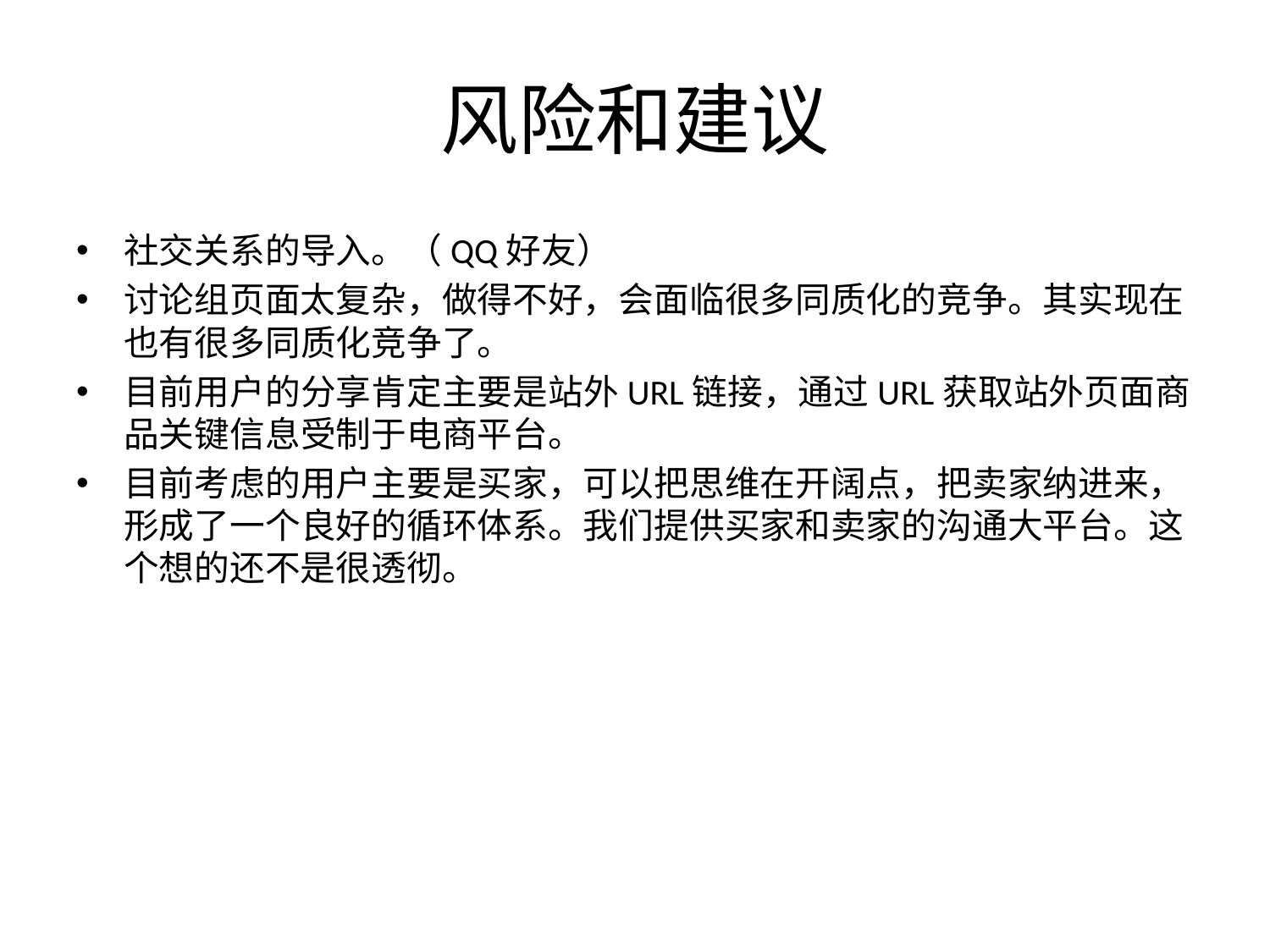

# 风险和建议
社交关系的导入。（QQ好友）
讨论组页面太复杂，做得不好，会面临很多同质化的竞争。其实现在也有很多同质化竞争了。
目前用户的分享肯定主要是站外URL链接，通过URL获取站外页面商品关键信息受制于电商平台。
目前考虑的用户主要是买家，可以把思维在开阔点，把卖家纳进来，形成了一个良好的循环体系。我们提供买家和卖家的沟通大平台。这个想的还不是很透彻。